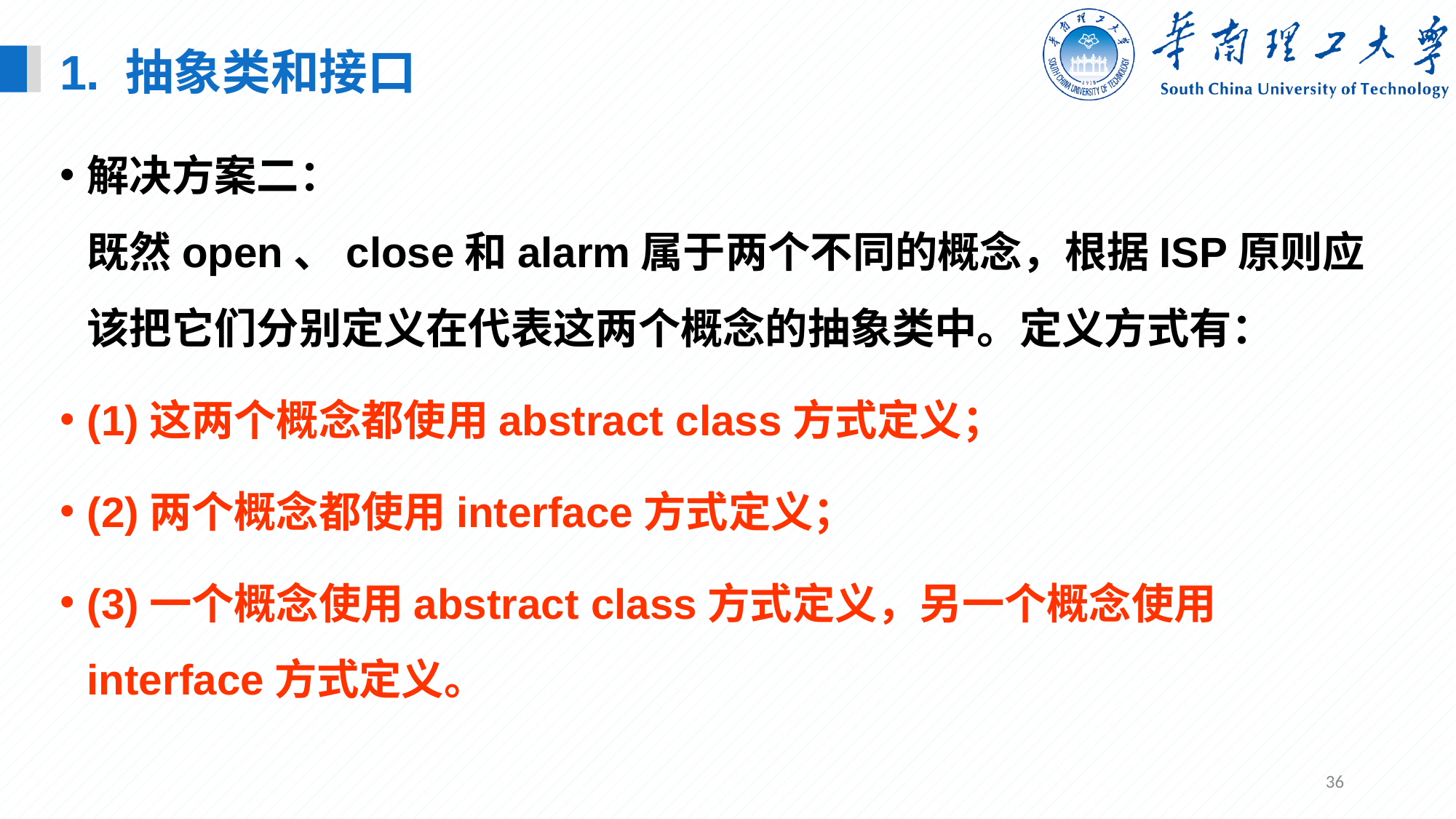

1. 抽象类和接口
解决方案二： 
既然open、close和alarm属于两个不同的概念，根据ISP原则应该把它们分别定义在代表这两个概念的抽象类中。定义方式有：
(1)这两个概念都使用abstract class方式定义；
(2)两个概念都使用interface方式定义；
(3)一个概念使用abstract class方式定义，另一个概念使用interface方式定义。
36